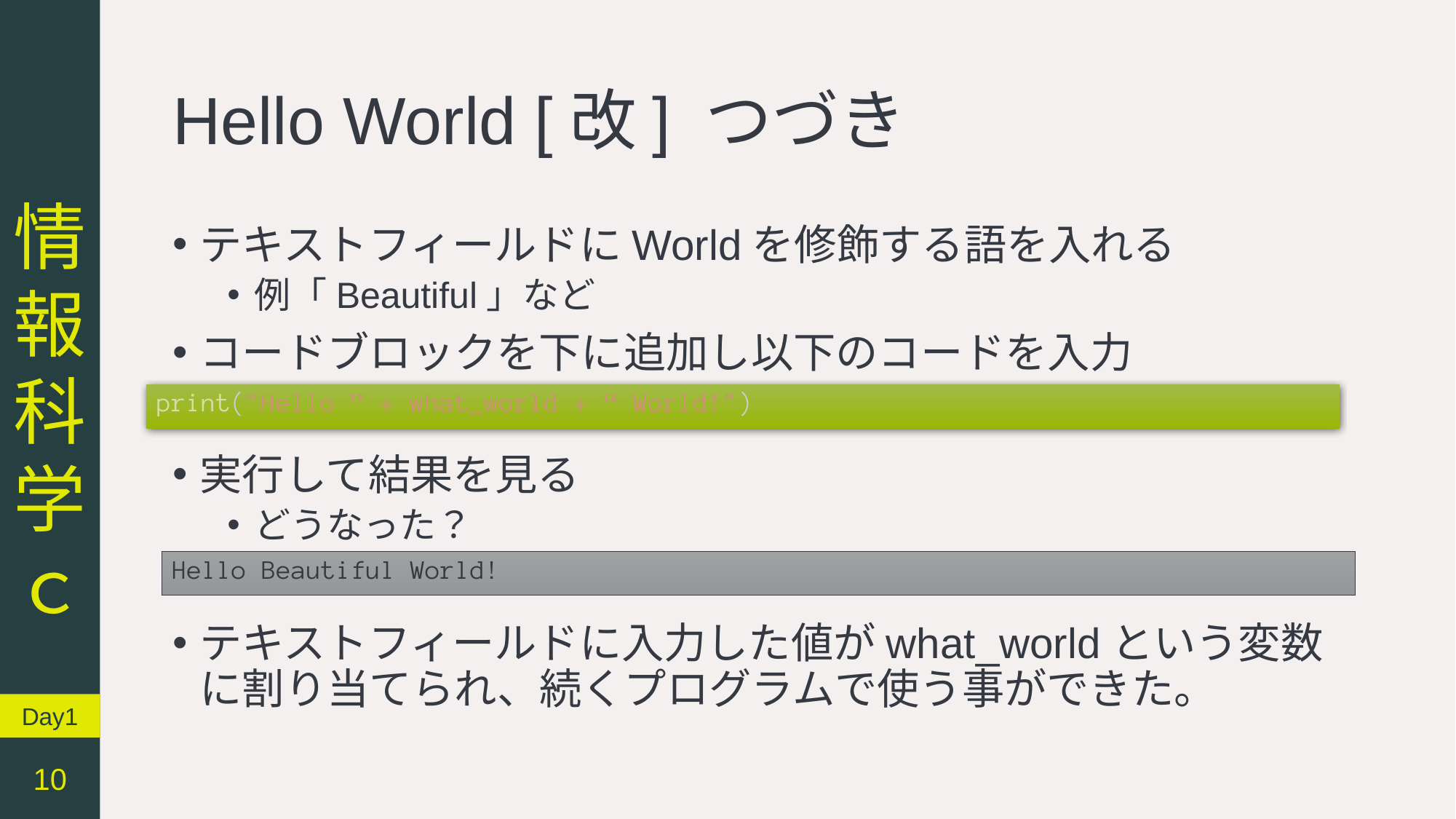

情報科学ｃ
# Hello World [改] つづき
テキストフィールドにWorldを修飾する語を入れる
例「Beautiful」など
コードブロックを下に追加し以下のコードを入力

実行して結果を見る
どうなった？

テキストフィールドに入力した値がwhat_worldという変数に割り当てられ、続くプログラムで使う事ができた。

print("Hello ” + what_world + “ World!")
Hello Beautiful World!
Day1
10